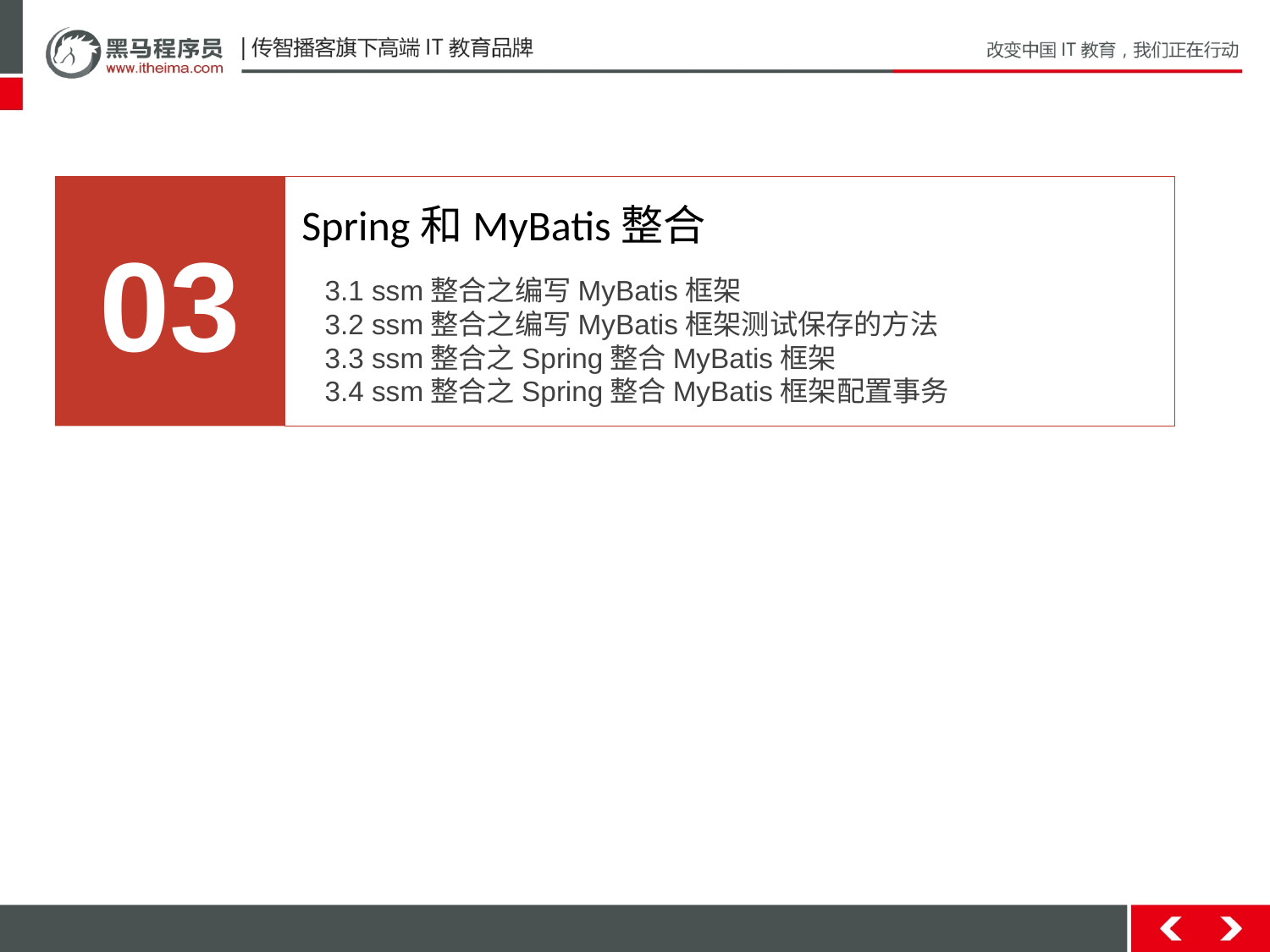

03
 Spring和MyBatis整合
3.1 ssm整合之编写MyBatis框架
3.2 ssm整合之编写MyBatis框架测试保存的方法
3.3 ssm整合之Spring整合MyBatis框架
3.4 ssm整合之Spring整合MyBatis框架配置事务